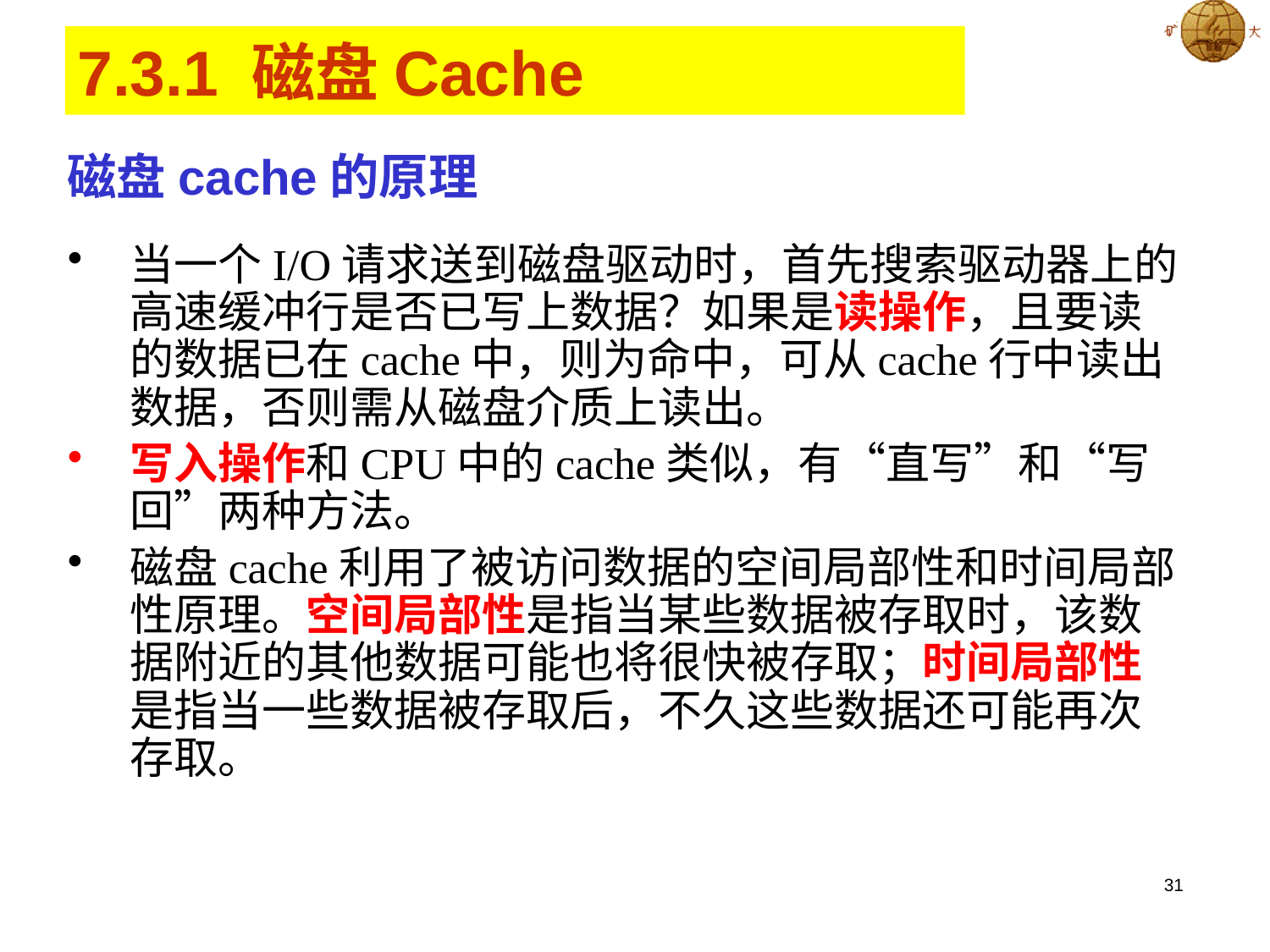

7.3.1 磁盘Cache
磁盘cache的原理
当一个I/O请求送到磁盘驱动时，首先搜索驱动器上的高速缓冲行是否已写上数据？如果是读操作，且要读的数据已在cache中，则为命中，可从cache行中读出数据，否则需从磁盘介质上读出。
写入操作和CPU中的cache类似，有“直写”和“写回”两种方法。
磁盘cache利用了被访问数据的空间局部性和时间局部性原理。空间局部性是指当某些数据被存取时，该数据附近的其他数据可能也将很快被存取；时间局部性是指当一些数据被存取后，不久这些数据还可能再次存取。
31